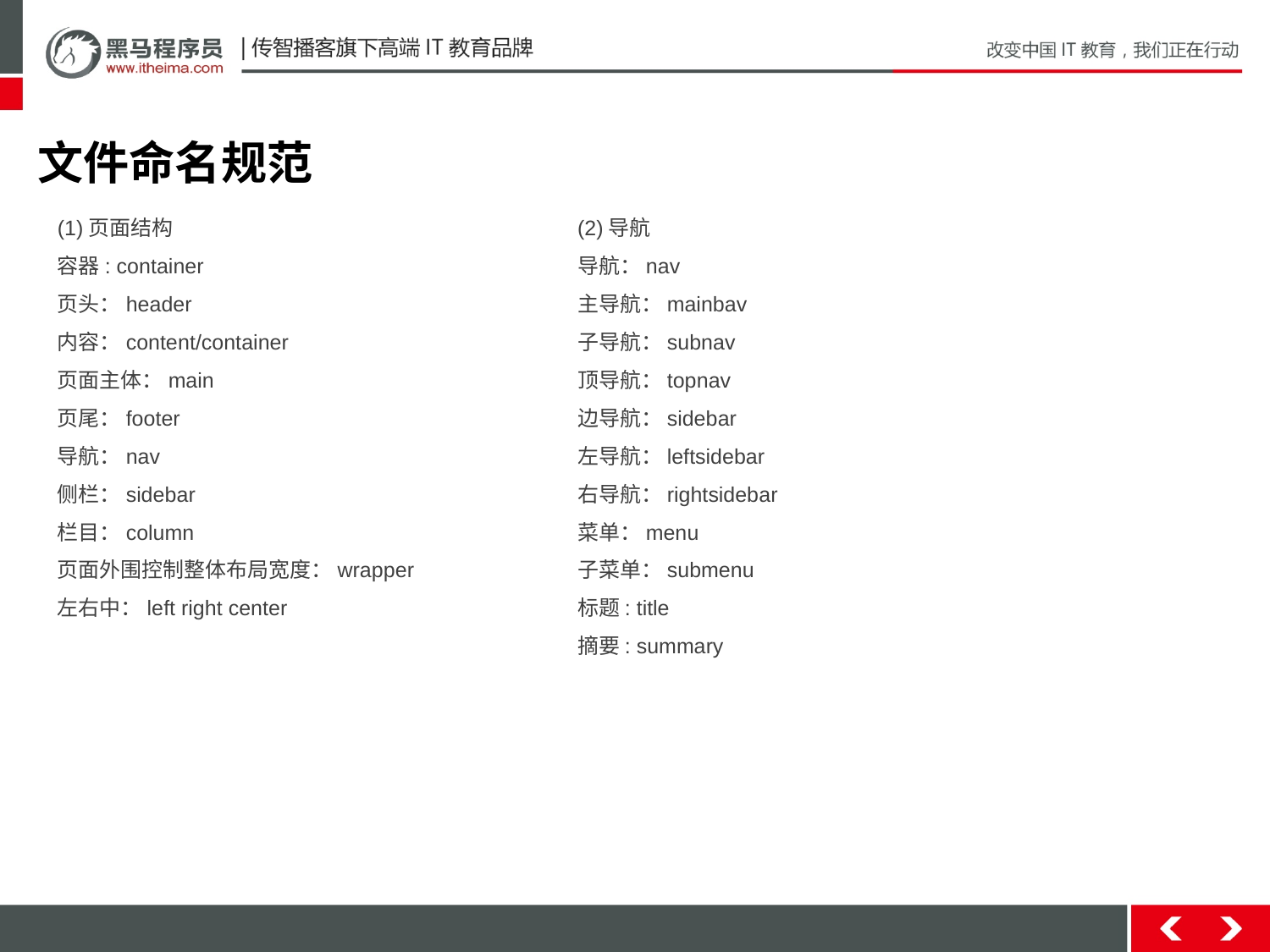

文件命名规范
(1)页面结构
容器: container
页头：header
内容：content/container
页面主体：main
页尾：footer
导航：nav
侧栏：sidebar
栏目：column
页面外围控制整体布局宽度：wrapper
左右中：left right center
(2)导航
导航：nav
主导航：mainbav
子导航：subnav
顶导航：topnav
边导航：sidebar
左导航：leftsidebar
右导航：rightsidebar
菜单：menu
子菜单：submenu
标题: title
摘要: summary